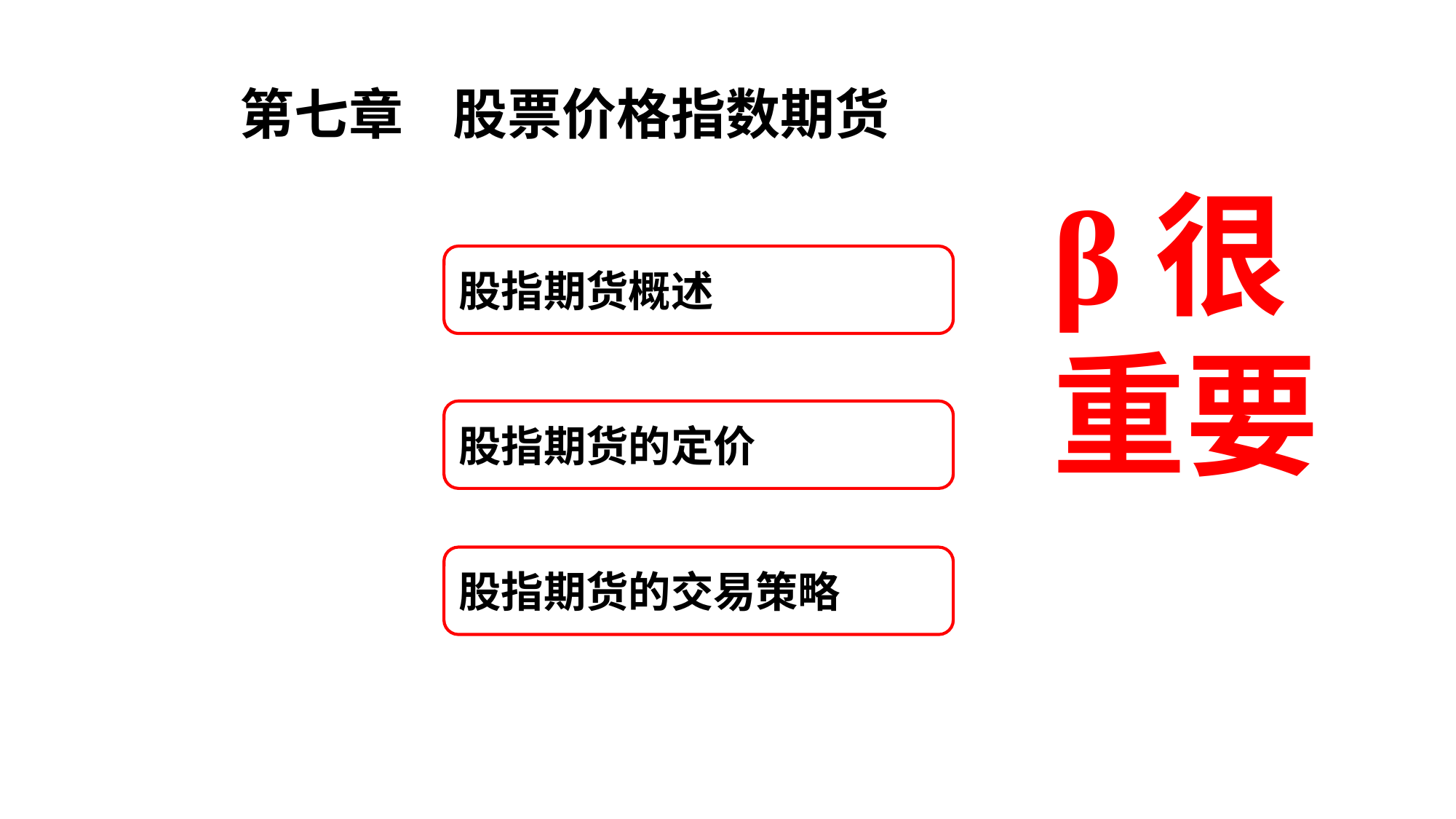

第七章    股票价格指数期货
β很重要
股指期货概述
股指期货的定价
股指期货的交易策略